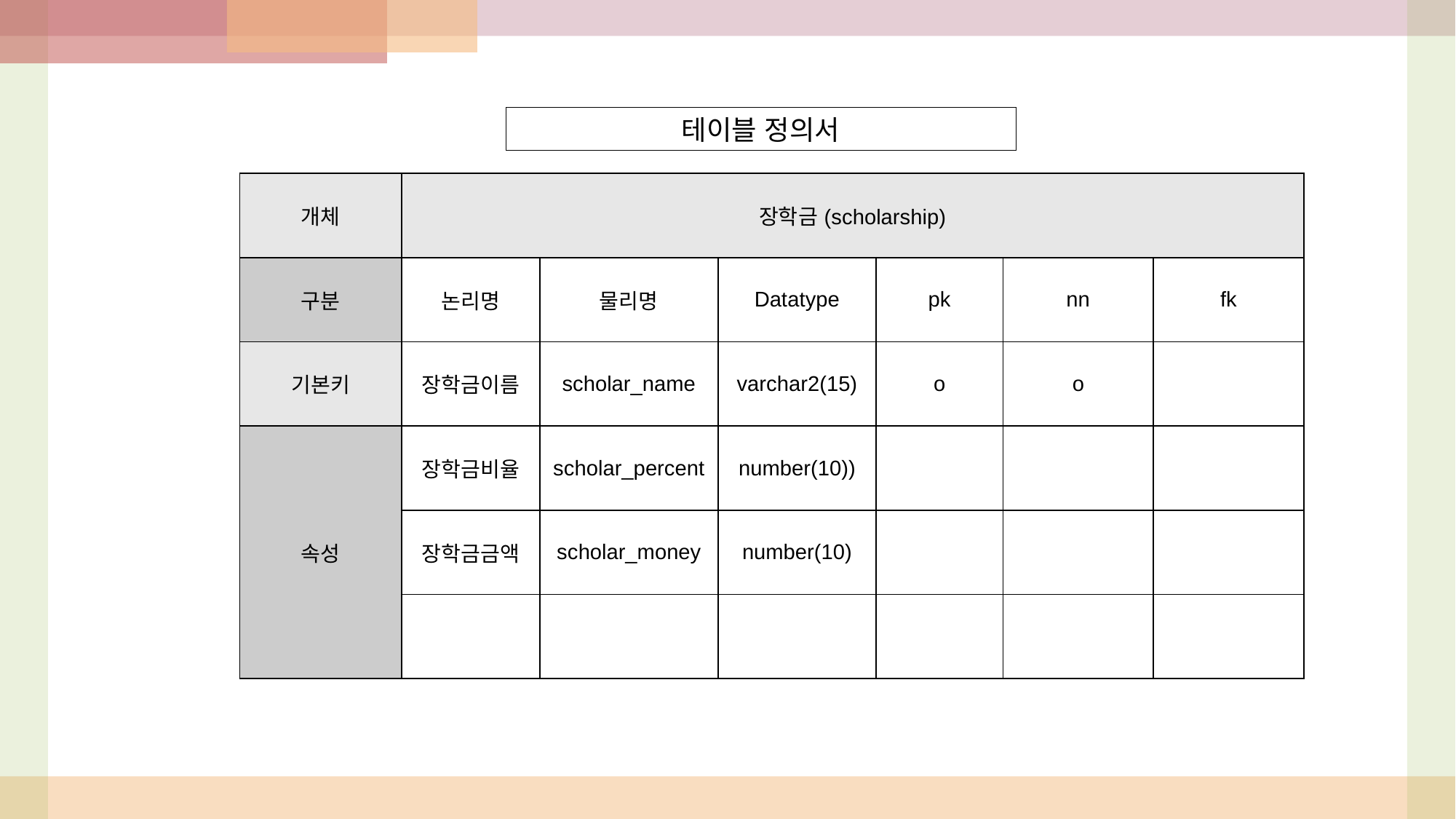

테이블 정의서
| 개체 | 장학금(scholarship) |  |  |  |  |  |
| --- | --- | --- | --- | --- | --- | --- |
| 구분 | 논리명 | 물리명 | Datatype | pk | nn | fk |
| 기본키 | 장학금이름 | scholar\_name | varchar2(15) | o | o |  |
| 속성 | 장학금비율 | scholar\_percent | number(10)) |  |  |  |
|  | 장학금금액 | scholar\_money | number(10) |  |  |  |
|  |  |  |  |  |  |  |